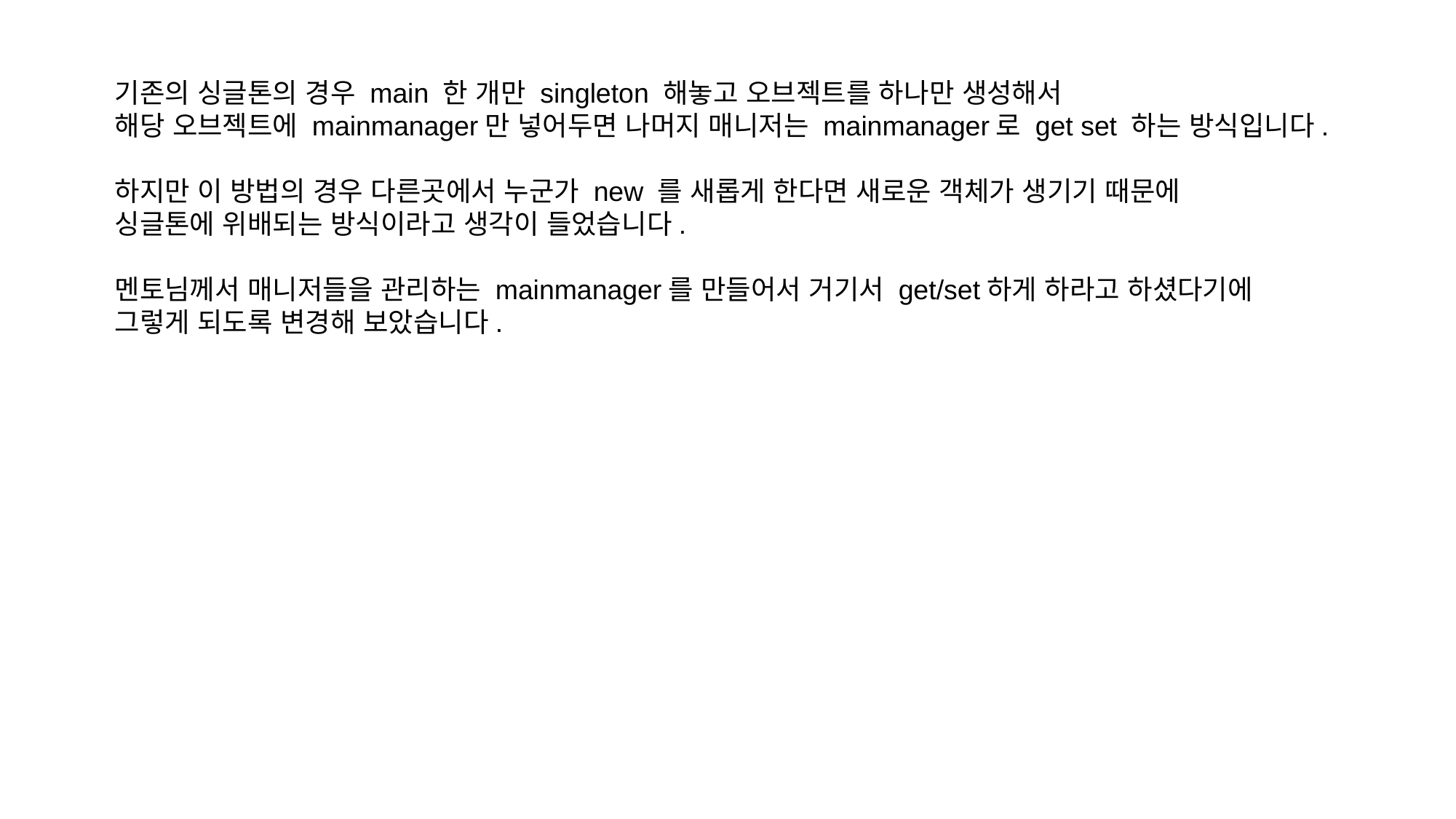

기존의 싱글톤의 경우 main 한 개만 singleton 해놓고 오브젝트를 하나만 생성해서
해당 오브젝트에 mainmanager만 넣어두면 나머지 매니저는 mainmanager로 get set 하는 방식입니다.

하지만 이 방법의 경우 다른곳에서 누군가 new 를 새롭게 한다면 새로운 객체가 생기기 때문에
싱글톤에 위배되는 방식이라고 생각이 들었습니다.

멘토님께서 매니저들을 관리하는 mainmanager를 만들어서 거기서 get/set하게 하라고 하셨다기에
그렇게 되도록 변경해 보았습니다.